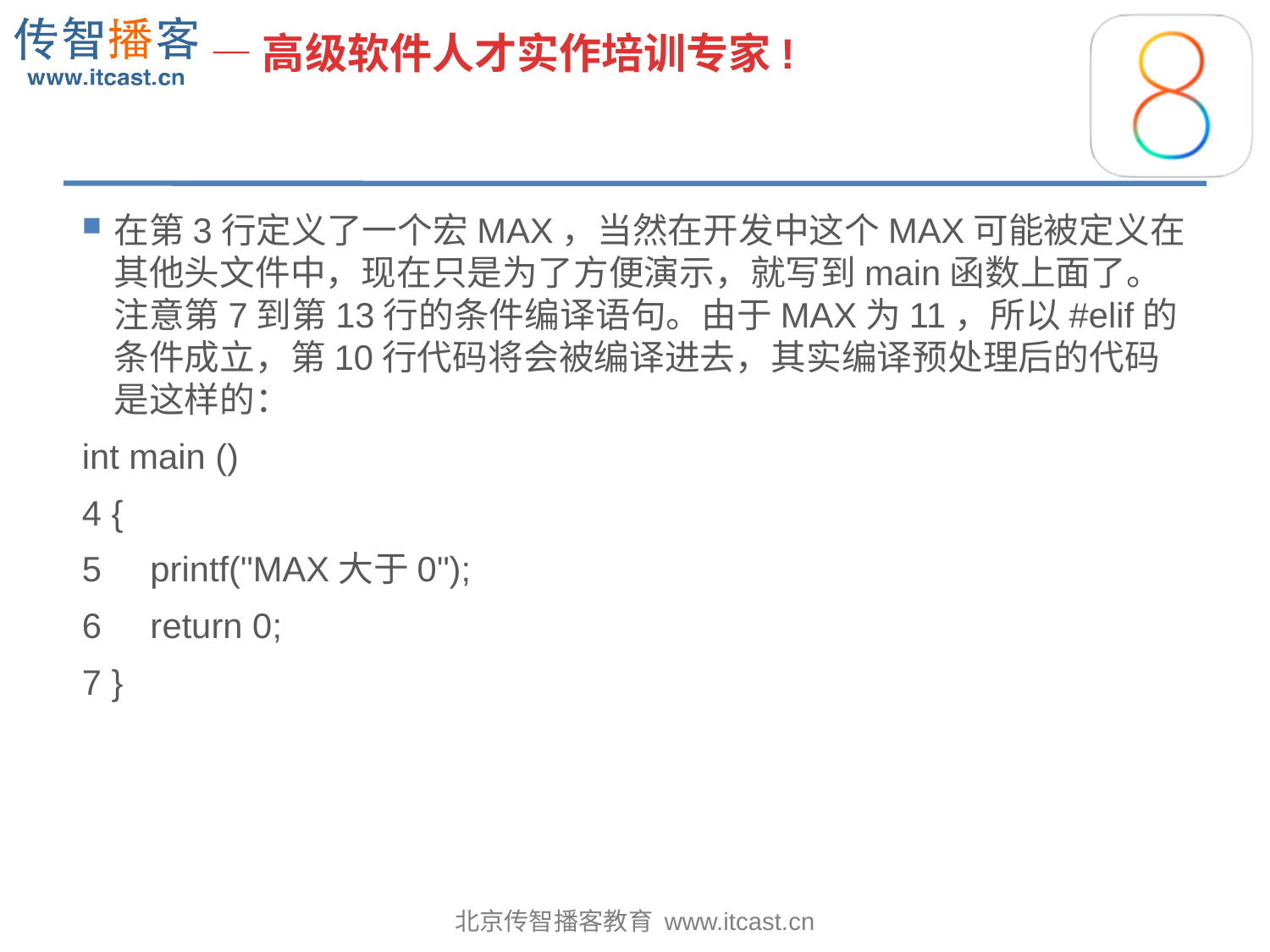

#
在第3行定义了一个宏MAX，当然在开发中这个MAX可能被定义在其他头文件中，现在只是为了方便演示，就写到main函数上面了。注意第7到第13行的条件编译语句。 由于MAX为11，所以#elif的条件成立，第10行代码将会被编译进去，其实编译预处理后的代码是这样的：
int main ()
4 {
5     printf("MAX大于0");
6     return 0;
7 }